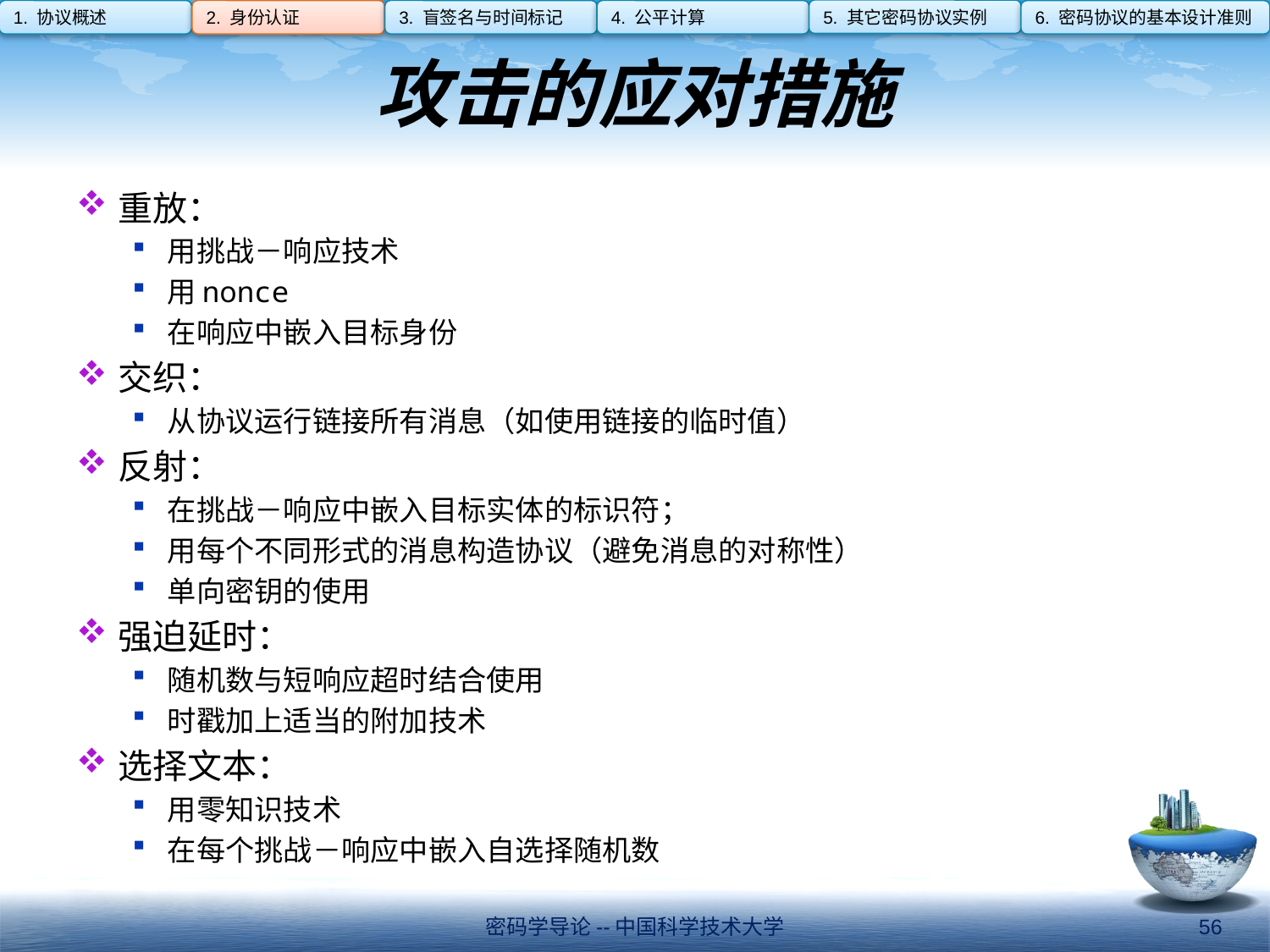

5. 其它密码协议实例
1. 协议概述
2. 身份认证
3. 盲签名与时间标记
4. 公平计算
6. 密码协议的基本设计准则
# 攻击的应对措施
重放：
用挑战－响应技术
用nonce
在响应中嵌入目标身份
交织：
从协议运行链接所有消息（如使用链接的临时值）
反射：
在挑战－响应中嵌入目标实体的标识符；
用每个不同形式的消息构造协议（避免消息的对称性）
单向密钥的使用
强迫延时：
随机数与短响应超时结合使用
时戳加上适当的附加技术
选择文本：
用零知识技术
在每个挑战－响应中嵌入自选择随机数
密码学导论--中国科学技术大学
56